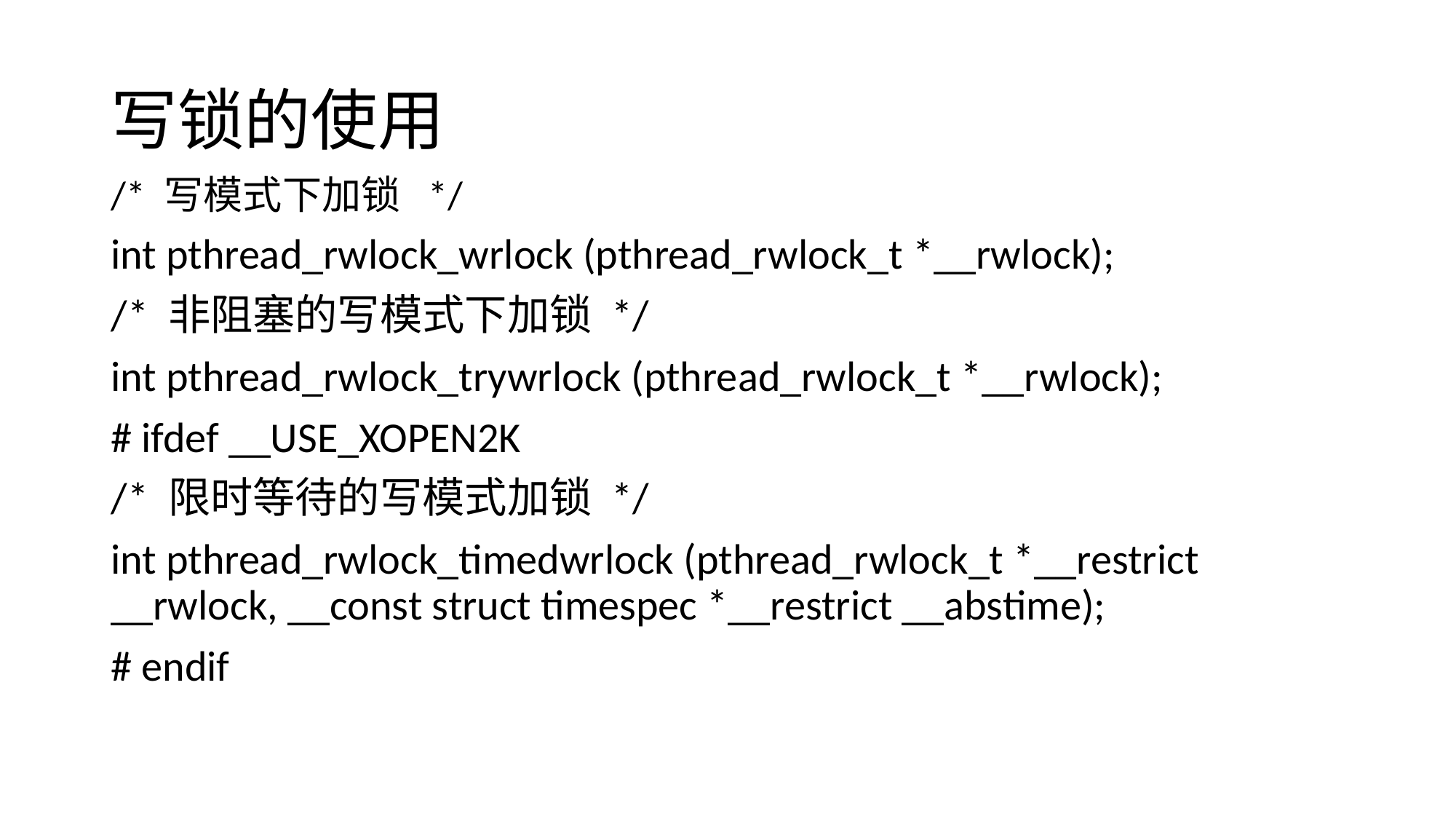

# 写锁的使用
/* 写模式下加锁  */
int pthread_rwlock_wrlock (pthread_rwlock_t *__rwlock);
/* 非阻塞的写模式下加锁 */
int pthread_rwlock_trywrlock (pthread_rwlock_t *__rwlock);
# ifdef __USE_XOPEN2K
/* 限时等待的写模式加锁 */
int pthread_rwlock_timedwrlock (pthread_rwlock_t *__restrict __rwlock, __const struct timespec *__restrict __abstime);
# endif